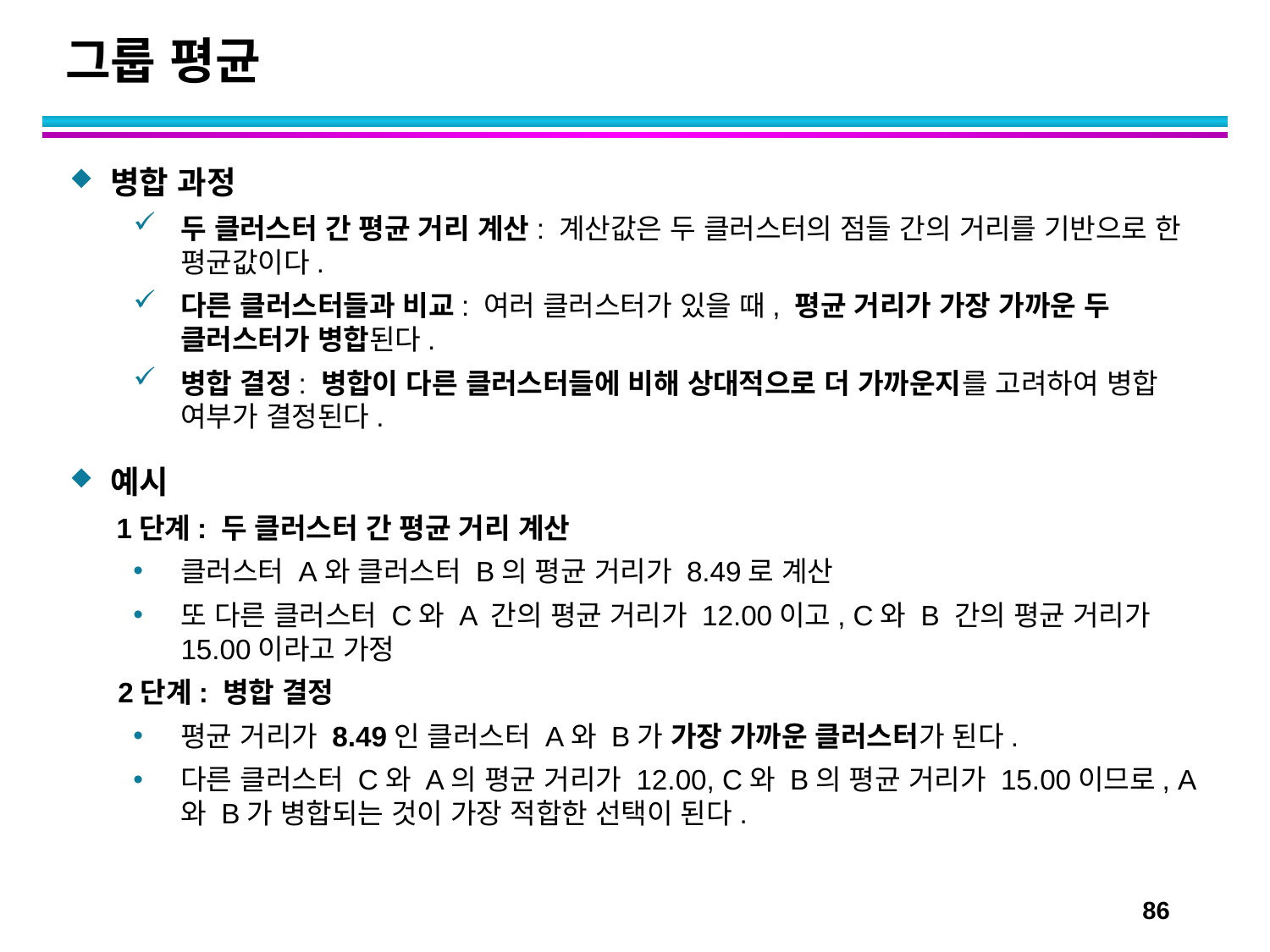

# 그룹 평균
병합 과정
두 클러스터 간 평균 거리 계산: 계산값은 두 클러스터의 점들 간의 거리를 기반으로 한 평균값이다.
다른 클러스터들과 비교: 여러 클러스터가 있을 때, 평균 거리가 가장 가까운 두 클러스터가 병합된다.
병합 결정: 병합이 다른 클러스터들에 비해 상대적으로 더 가까운지를 고려하여 병합 여부가 결정된다.
예시
      1단계: 두 클러스터 간 평균 거리 계산
클러스터 A와 클러스터 B의 평균 거리가 8.49로 계산
또 다른 클러스터 C와 A 간의 평균 거리가 12.00이고, C와 B 간의 평균 거리가 15.00이라고 가정
	 2단계: 병합 결정
평균 거리가 8.49인 클러스터 A와 B가 가장 가까운 클러스터가 된다.
다른 클러스터 C와 A의 평균 거리가 12.00, C와 B의 평균 거리가 15.00이므로, A와 B가 병합되는 것이 가장 적합한 선택이 된다.